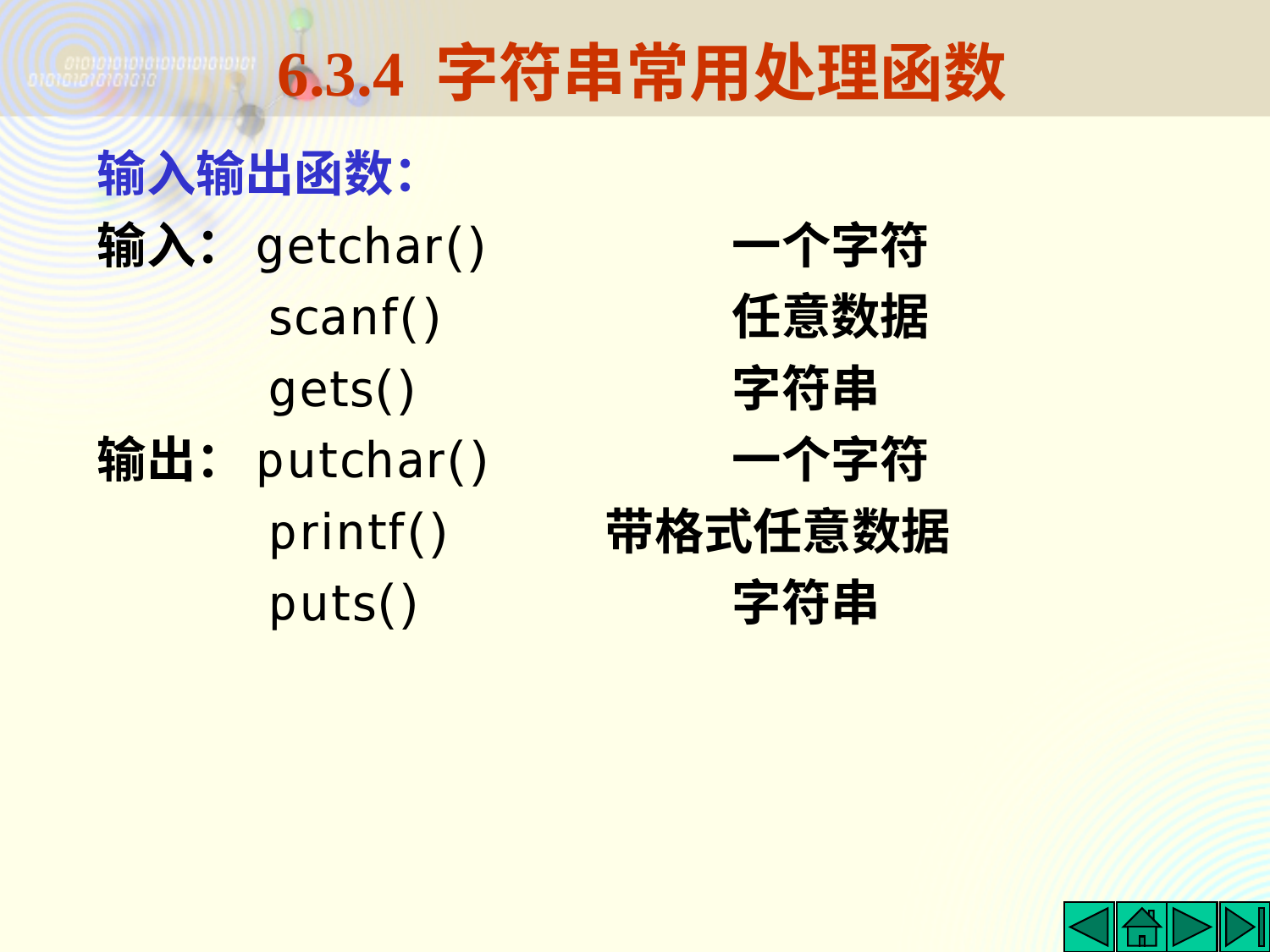

6.3.4 字符串常用处理函数
输入输出函数：
输入：getchar()		一个字符
            scanf()			任意数据
            gets()			字符串
输出：putchar()		一个字符
            printf()		带格式任意数据
            puts()			字符串